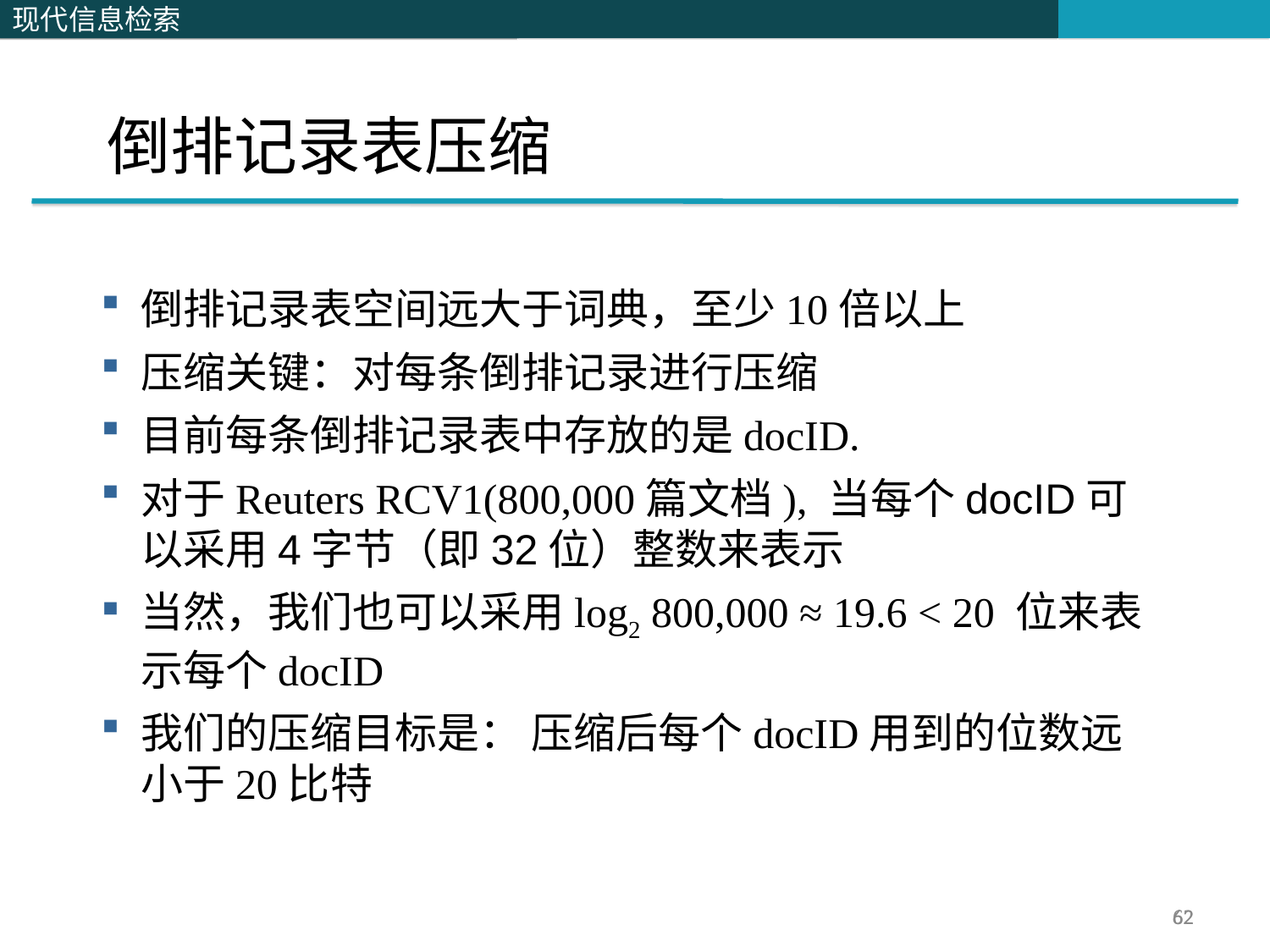

倒排记录表压缩

倒排记录表空间远大于词典，至少10倍以上
压缩关键：对每条倒排记录进行压缩
目前每条倒排记录表中存放的是docID.
对于Reuters RCV1(800,000篇文档), 当每个docID可以采用4字节（即32位）整数来表示
当然，我们也可以采用log2 800,000 ≈ 19.6 < 20 位来表示每个docID
我们的压缩目标是： 压缩后每个docID用到的位数远小于20比特
62
62